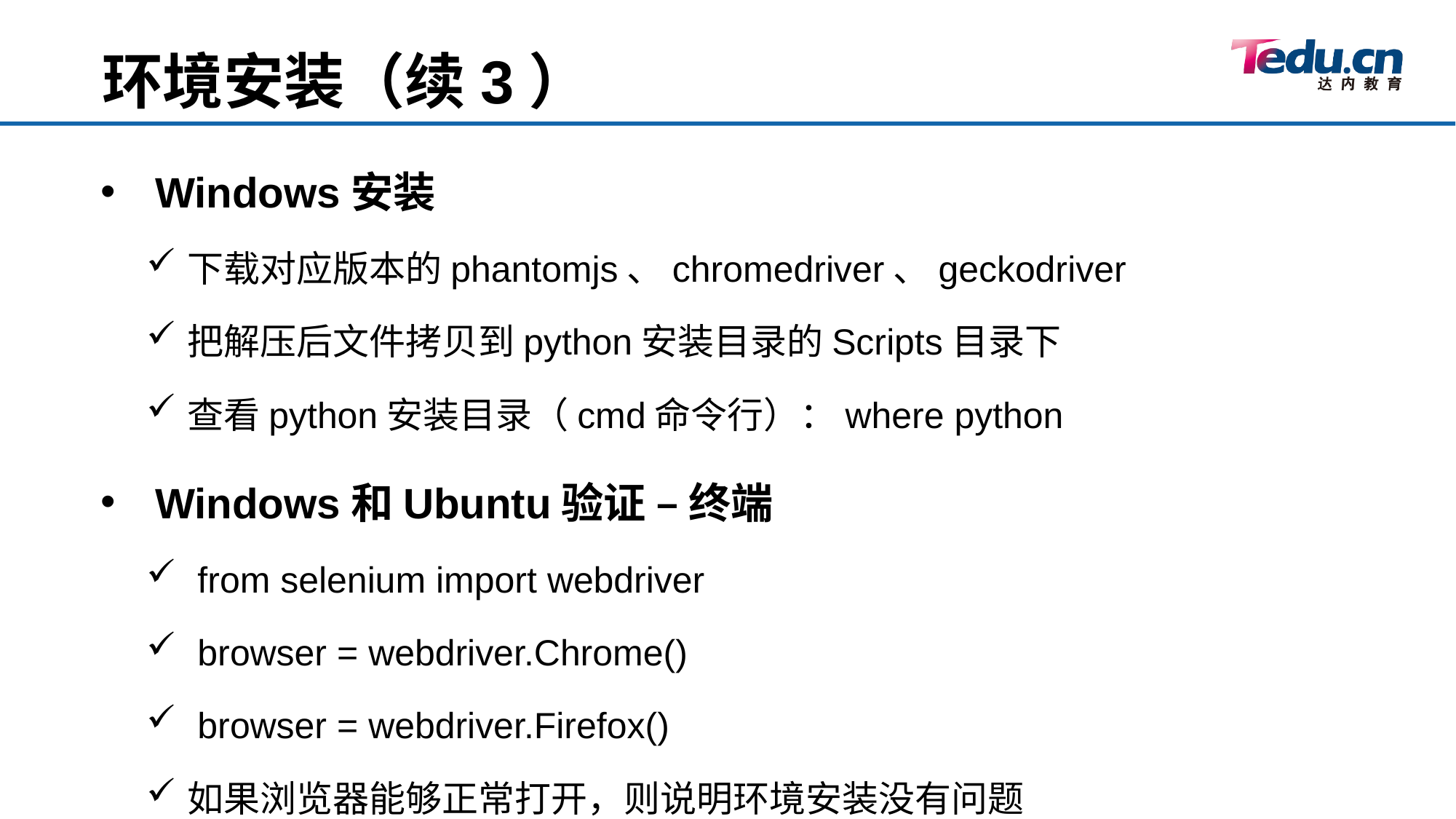

环境安装（续3）
Windows安装
下载对应版本的phantomjs、chromedriver、geckodriver
把解压后文件拷贝到python安装目录的Scripts目录下
查看python安装目录（cmd命令行）：where python
Windows和Ubuntu验证 – 终端
 from selenium import webdriver
 browser = webdriver.Chrome()
 browser = webdriver.Firefox()
如果浏览器能够正常打开，则说明环境安装没有问题